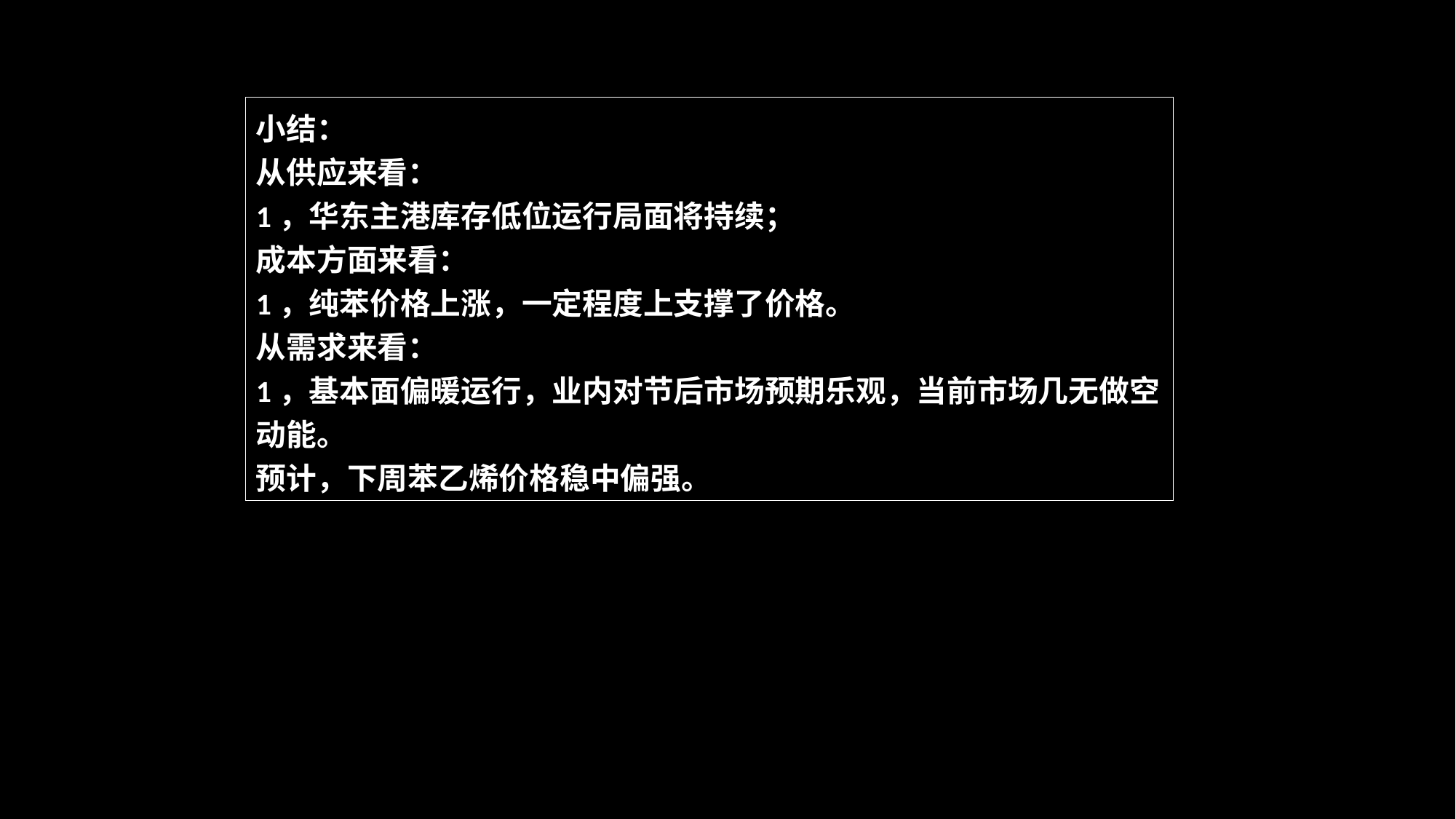

小结：
从供应来看：
1，华东主港库存低位运行局面将持续；
成本方面来看：
1，纯苯价格上涨，一定程度上支撑了价格。
从需求来看：
1，基本面偏暖运行，业内对节后市场预期乐观，当前市场几无做空动能。
预计，下周苯乙烯价格稳中偏强。